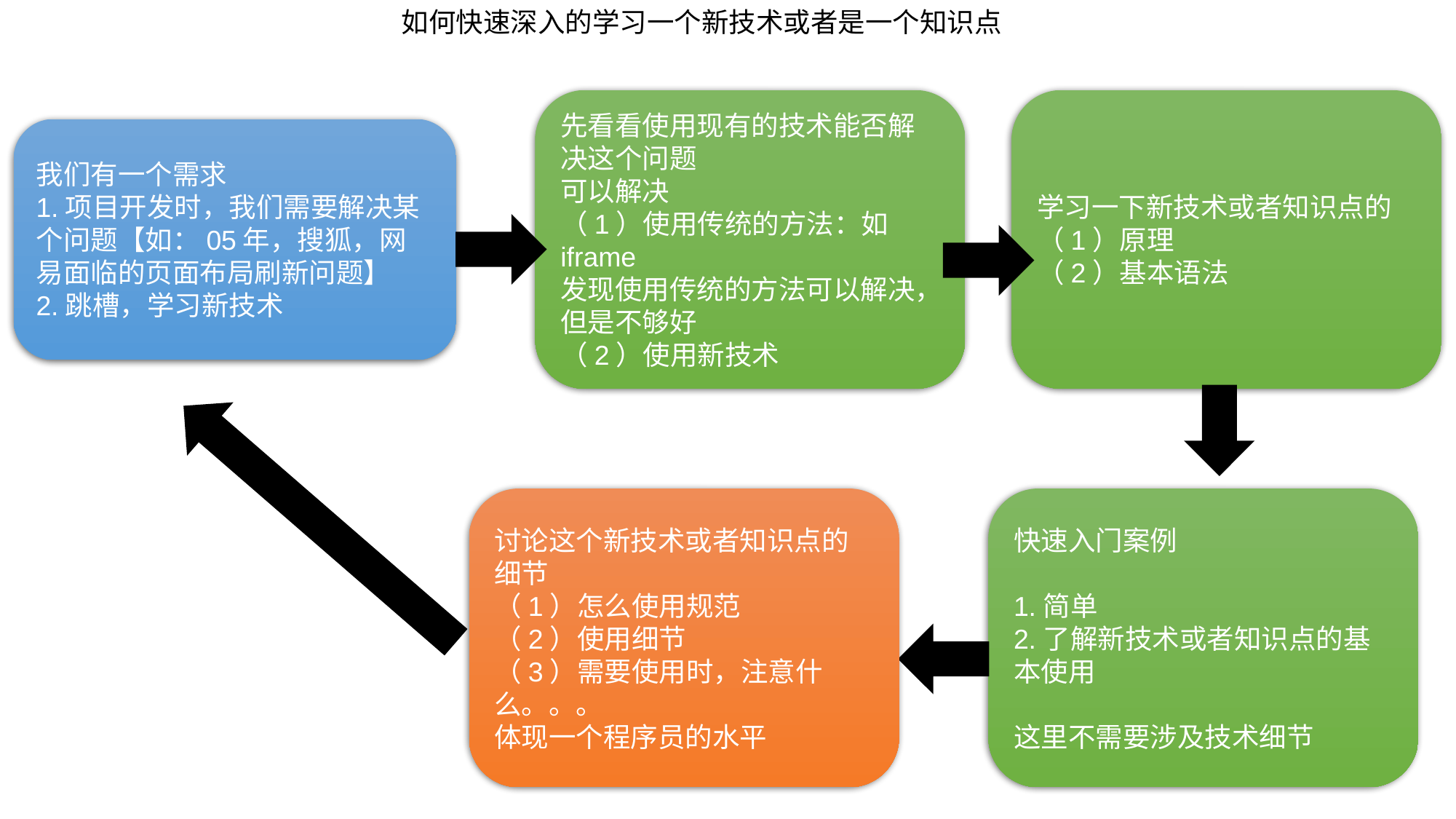

如何快速深入的学习一个新技术或者是一个知识点
先看看使用现有的技术能否解决这个问题
可以解决
（1）使用传统的方法：如iframe
发现使用传统的方法可以解决，但是不够好
（2）使用新技术
学习一下新技术或者知识点的
（1）原理
（2）基本语法
我们有一个需求
1.项目开发时，我们需要解决某个问题【如：05年，搜狐，网易面临的页面布局刷新问题】
2.跳槽，学习新技术

讨论这个新技术或者知识点的细节
（1）怎么使用规范
（2）使用细节
（3）需要使用时，注意什么。。。
体现一个程序员的水平
快速入门案例

1.简单
2.了解新技术或者知识点的基本使用

这里不需要涉及技术细节